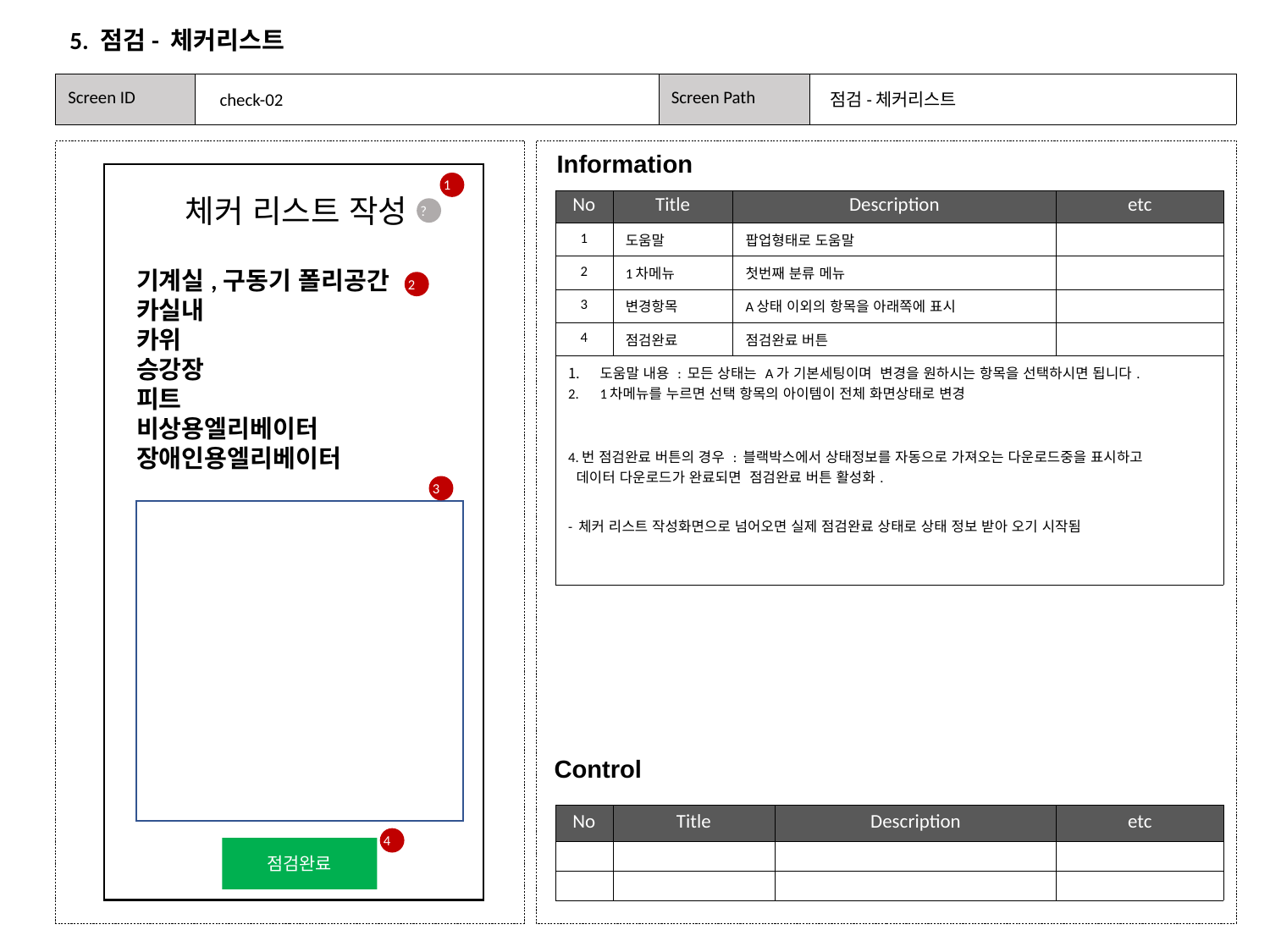

5. 점검- 체커리스트
check-02
점검-체커리스트
 Information
1
체커 리스트 작성
| No | Title | Description | etc |
| --- | --- | --- | --- |
| 1 | 도움말 | 팝업형태로 도움말 |  |
| 2 | 1차메뉴 | 첫번째 분류 메뉴 |  |
| 3 | 변경항목 | A상태 이외의 항목을 아래쪽에 표시 |  |
| 4 | 점검완료 | 점검완료 버튼 |  |
| 도움말 내용 : 모든 상태는 A가 기본세팅이며 변경을 원하시는 항목을 선택하시면 됩니다. 1차메뉴를 누르면 선택 항목의 아이템이 전체 화면상태로 변경 4.번 점검완료 버튼의 경우 : 블랙박스에서 상태정보를 자동으로 가져오는 다운로드중을 표시하고 데이터 다운로드가 완료되면 점검완료 버튼 활성화. - 체커 리스트 작성화면으로 넘어오면 실제 점검완료 상태로 상태 정보 받아 오기 시작됨 |  |  |  |
?
기계실,구동기 폴리공간
카실내
카위
승강장
피트
비상용엘리베이터
장애인용엘리베이터
2
3

 Control
| No | Title | Description | etc |
| --- | --- | --- | --- |
|  |  |  |  |
|  |  |  |  |
4
점검완료